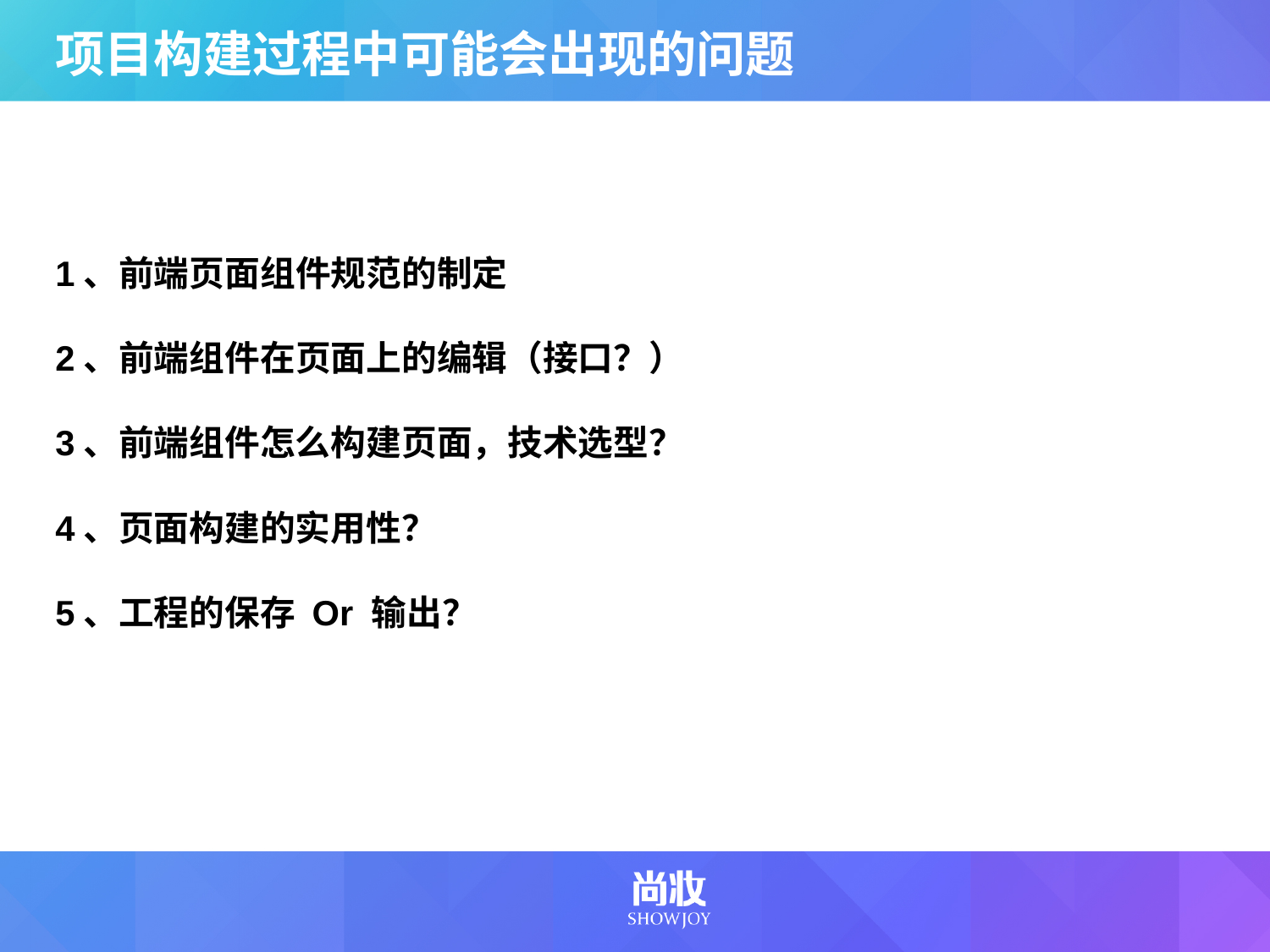

项目构建过程中可能会出现的问题

1、前端页面组件规范的制定

2、前端组件在页面上的编辑（接口？）

3、前端组件怎么构建页面，技术选型？

4、页面构建的实用性？

5、工程的保存 Or 输出？